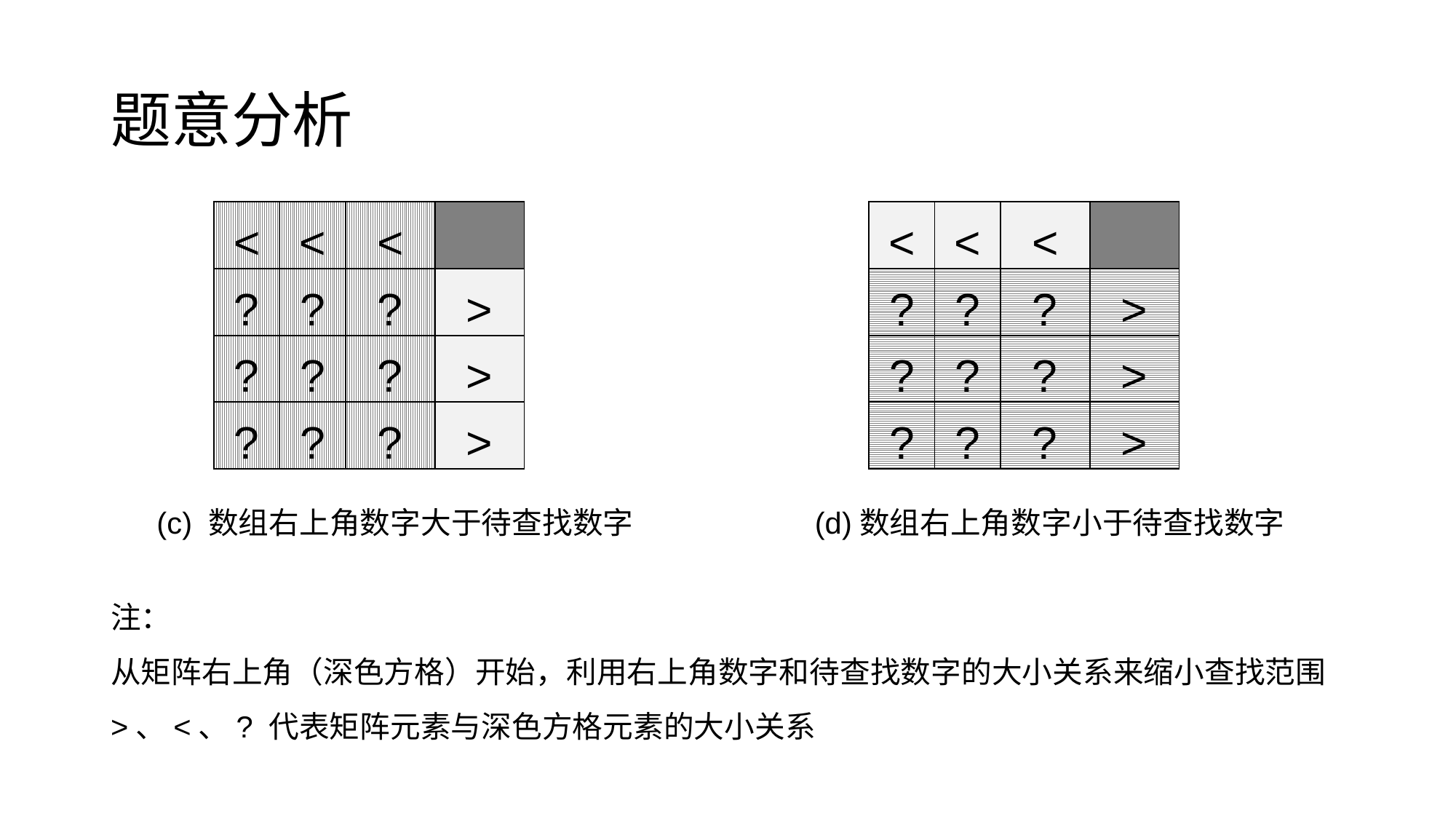

# 题意分析
| < | < | < |  |
| --- | --- | --- | --- |
| ? | ? | ? | > |
| ? | ? | ? | > |
| ? | ? | ? | > |
| < | < | < |  |
| --- | --- | --- | --- |
| ? | ? | ? | > |
| ? | ? | ? | > |
| ? | ? | ? | > |
(c) 数组右上角数字大于待查找数字
(d)数组右上角数字小于待查找数字
注：
从矩阵右上角（深色方格）开始，利用右上角数字和待查找数字的大小关系来缩小查找范围
>、<、? 代表矩阵元素与深色方格元素的大小关系